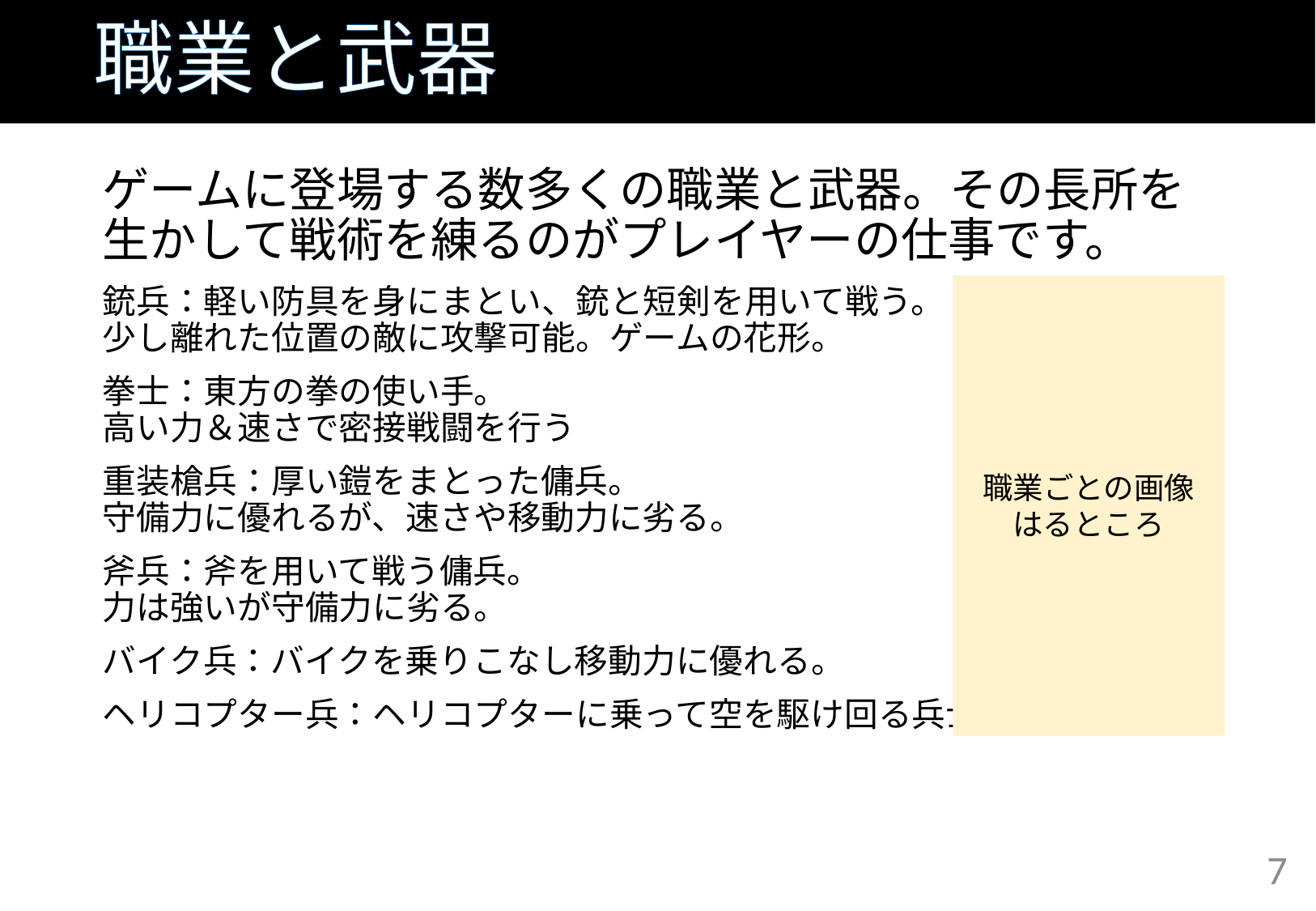

# 職業と武器
ゲームに登場する数多くの職業と武器。その長所を生かして戦術を練るのがプレイヤーの仕事です。
銃兵：軽い防具を身にまとい、銃と短剣を用いて戦う。
少し離れた位置の敵に攻撃可能。ゲームの花形。
拳士：東方の拳の使い手。
高い力＆速さで密接戦闘を行う
重装槍兵：厚い鎧をまとった傭兵。
守備力に優れるが、速さや移動力に劣る。
斧兵：斧を用いて戦う傭兵。
力は強いが守備力に劣る。
バイク兵：バイクを乗りこなし移動力に優れる。
ヘリコプター兵：ヘリコプターに乗って空を駆け回る兵士。
職業ごとの画像
はるところ
7